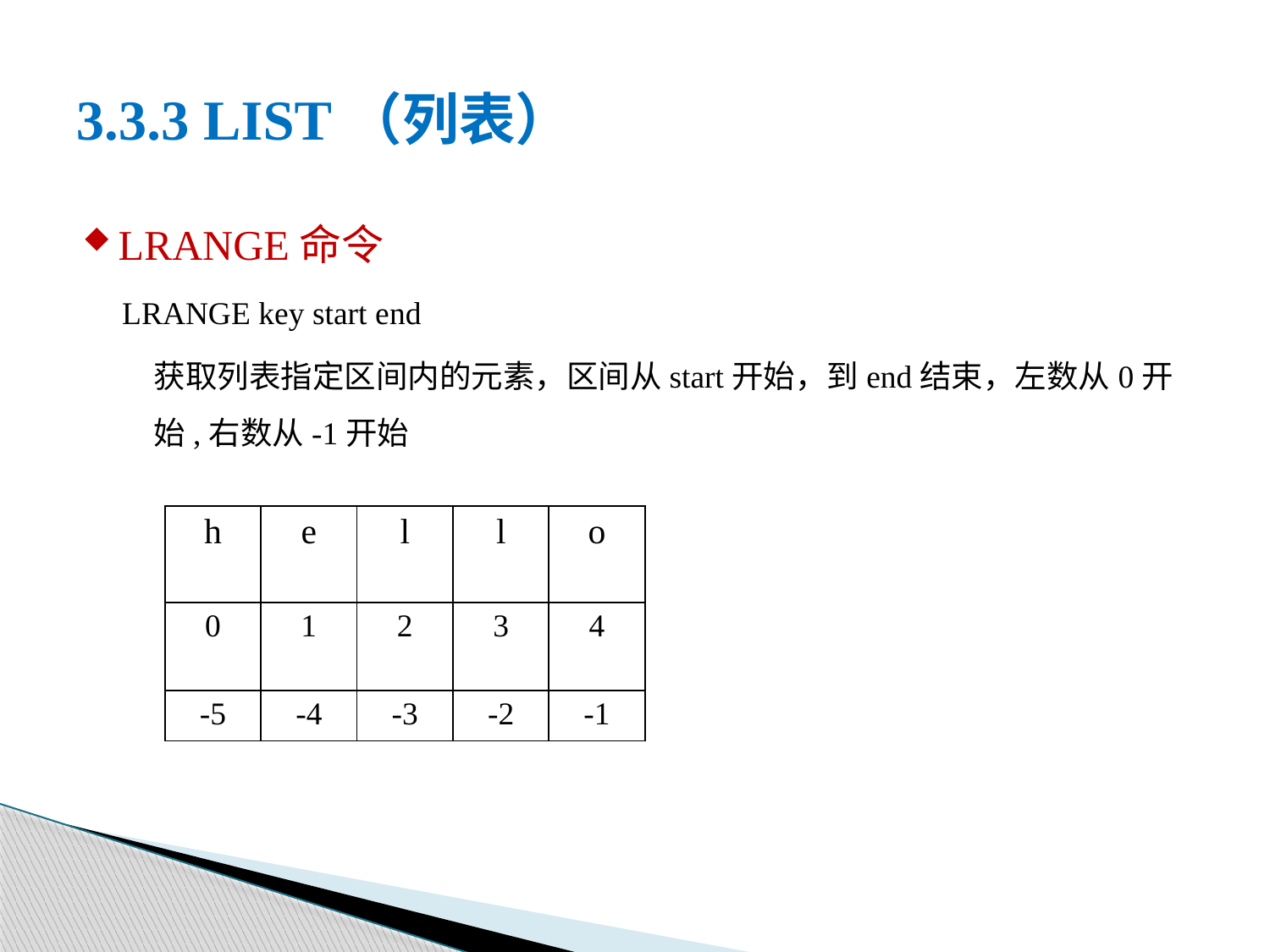

# 3.3.3 LIST（列表）
LRANGE命令
LRANGE key start end
获取列表指定区间内的元素，区间从start开始，到end结束，左数从0开始,右数从-1开始

| h | e | l | l | o |
| --- | --- | --- | --- | --- |
| 0 | 1 | 2 | 3 | 4 |
| -5 | -4 | -3 | -2 | -1 |